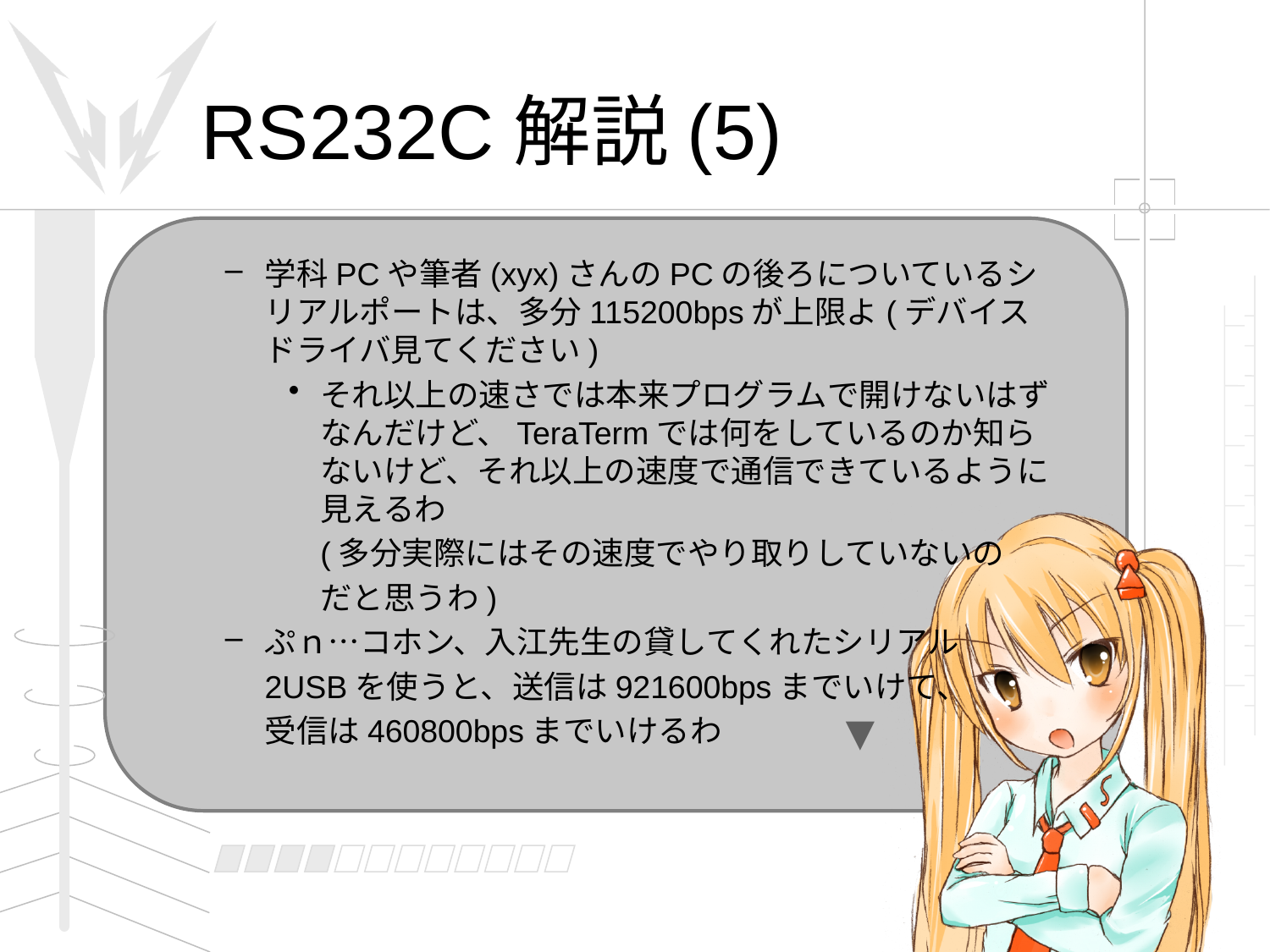

# RS232C解説(5)
学科PCや筆者(xyx)さんのPCの後ろについているシリアルポートは、多分115200bpsが上限よ(デバイスドライバ見てください)
それ以上の速さでは本来プログラムで開けないはずなんだけど、TeraTermでは何をしているのか知らないけど、それ以上の速度で通信できているように見えるわ
	(多分実際にはその速度でやり取りしていないの
	だと思うわ)
ぷｎ…コホン、入江先生の貸してくれたシリアル
	2USBを使うと、送信は921600bpsまでいけて、
	受信は460800bpsまでいけるわ